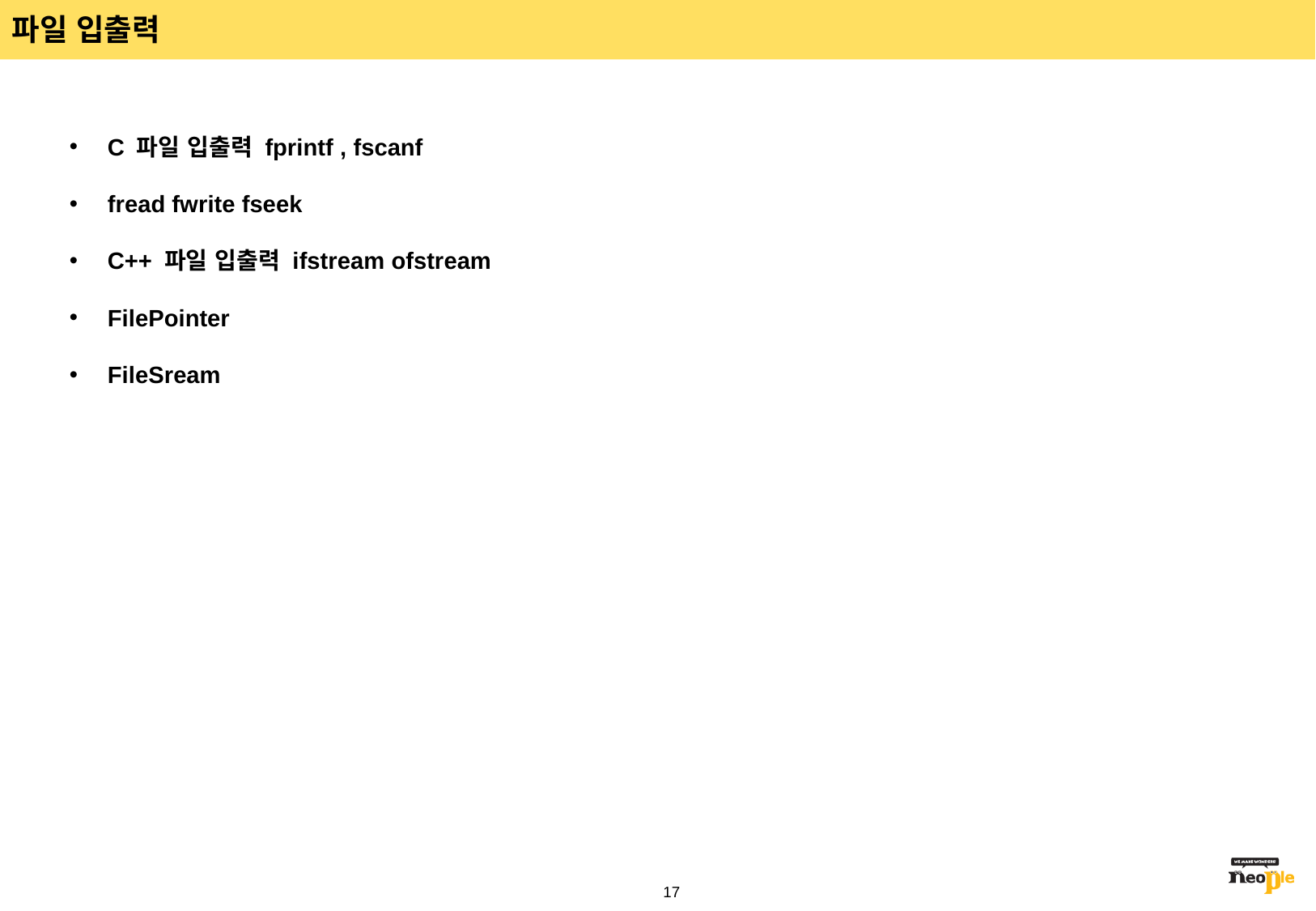

# 파일 입출력
C 파일 입출력 fprintf , fscanf
fread fwrite fseek
C++ 파일 입출력 ifstream ofstream
FilePointer
FileSream